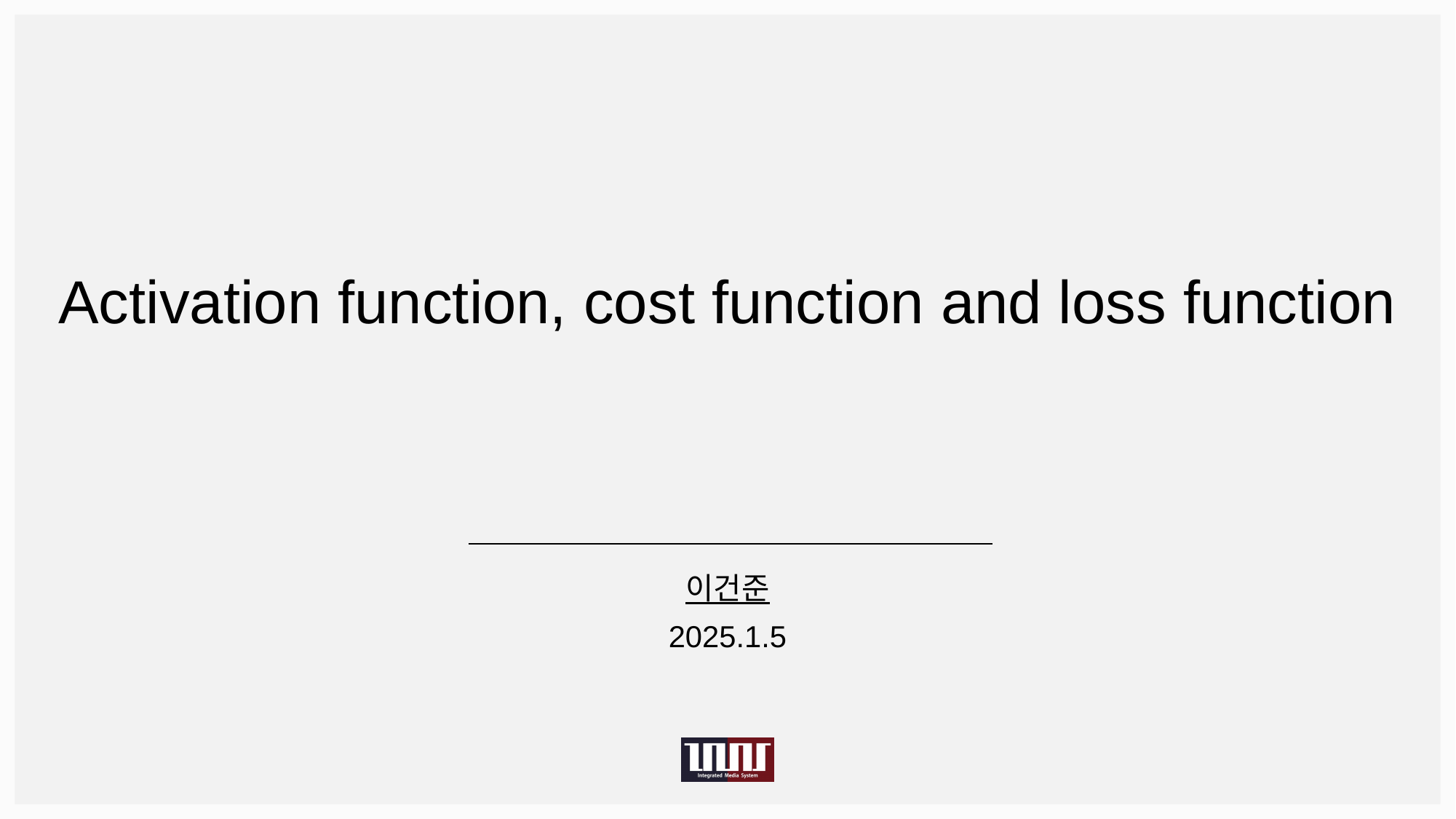

# Activation function, cost function and loss function

이건준
2025.1.5